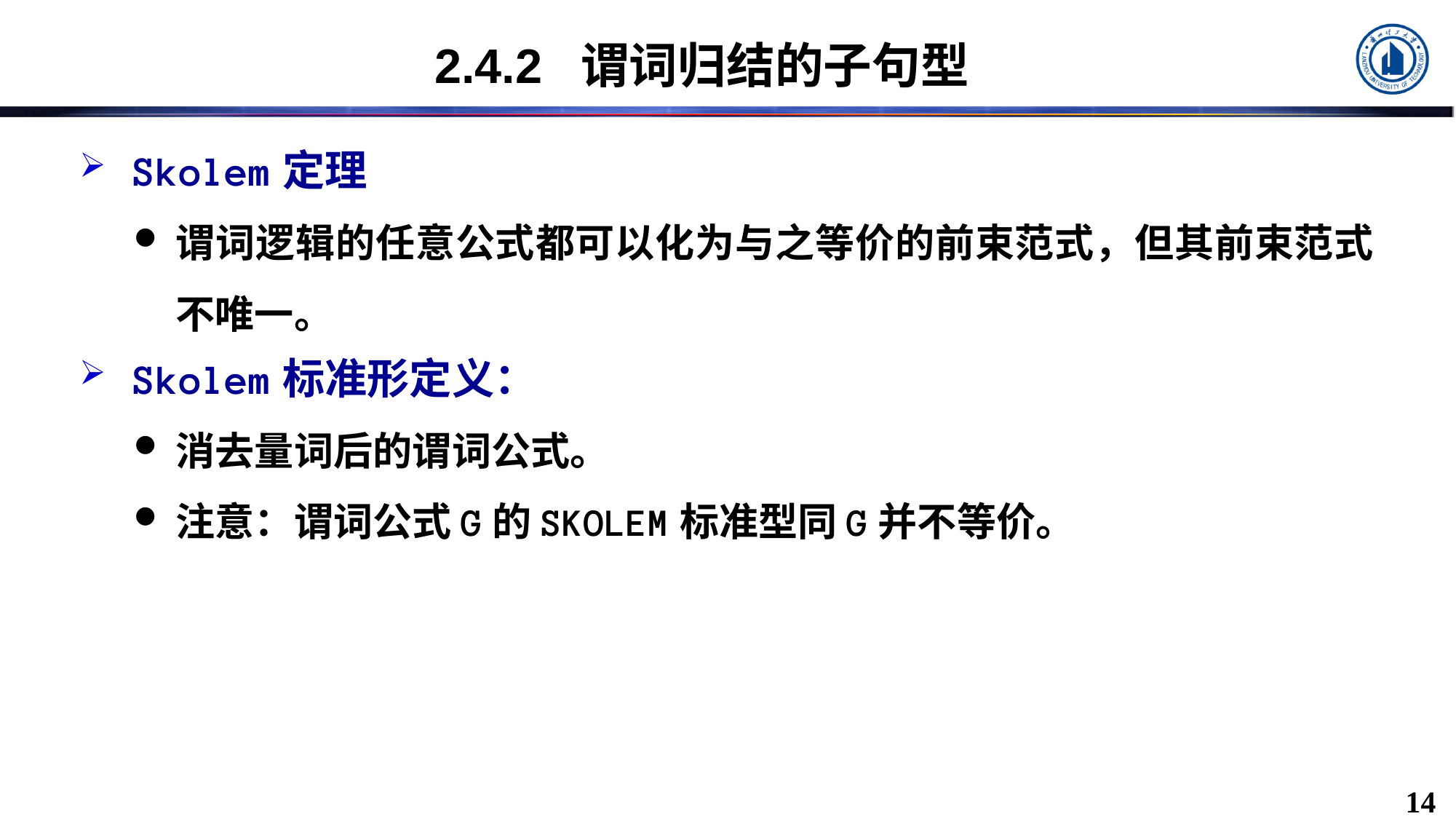

# 2.4.2  谓词归结的子句型
Skolem定理
谓词逻辑的任意公式都可以化为与之等价的前束范式，但其前束范式不唯一。
Skolem标准形定义：
消去量词后的谓词公式。
注意：谓词公式G的SKOLEM标准型同G并不等价。

14